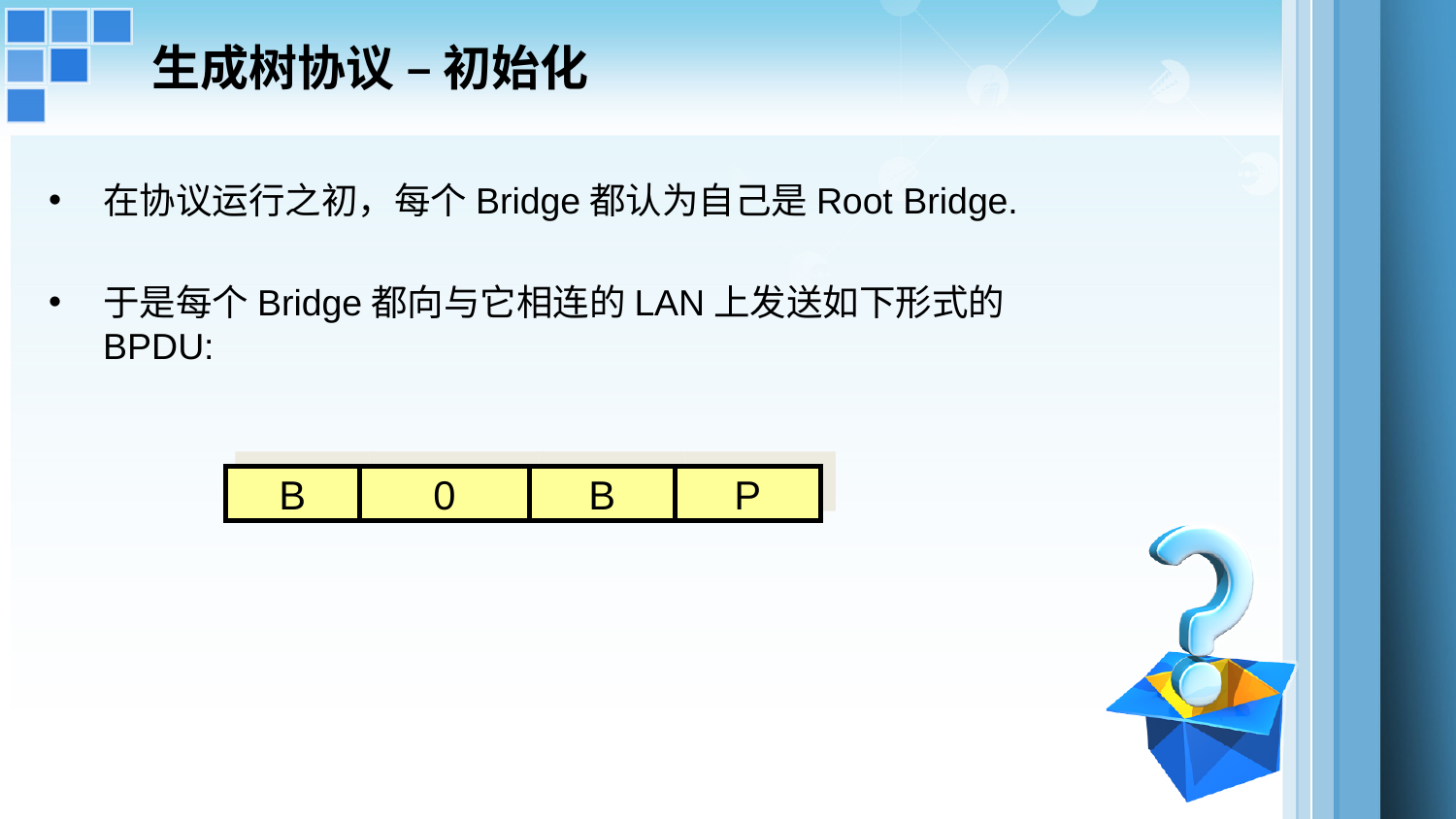

# 生成树协议 – 初始化
在协议运行之初，每个Bridge都认为自己是Root Bridge.

于是每个Bridge都向与它相连的LAN上发送如下形式的BPDU:
B
0
B
P